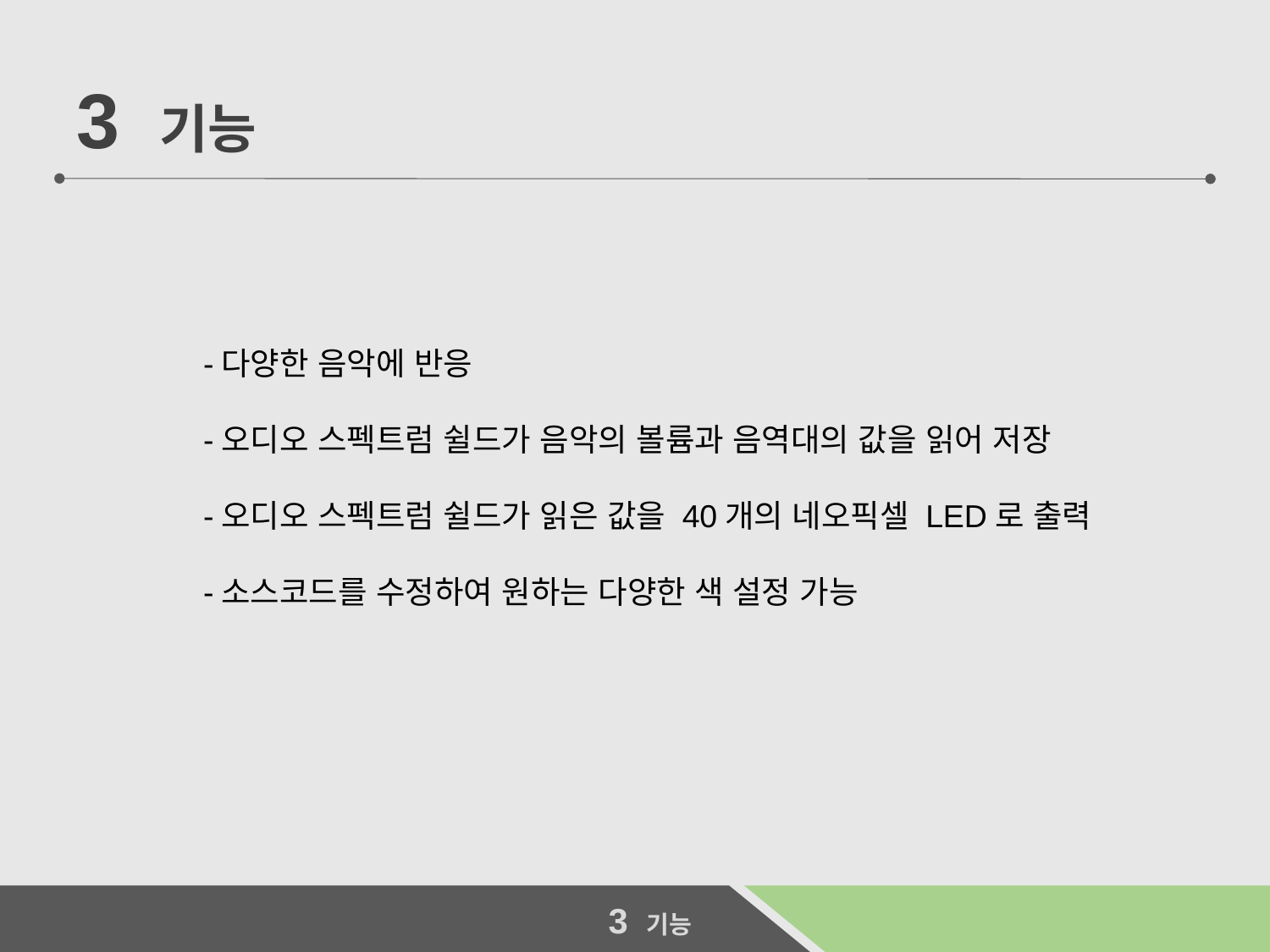

3 기능
-다양한 음악에 반응

-오디오 스펙트럼 쉴드가 음악의 볼륨과 음역대의 값을 읽어 저장

-오디오 스펙트럼 쉴드가 읽은 값을 40개의 네오픽셀 LED로 출력

-소스코드를 수정하여 원하는 다양한 색 설정 가능

 3 기능